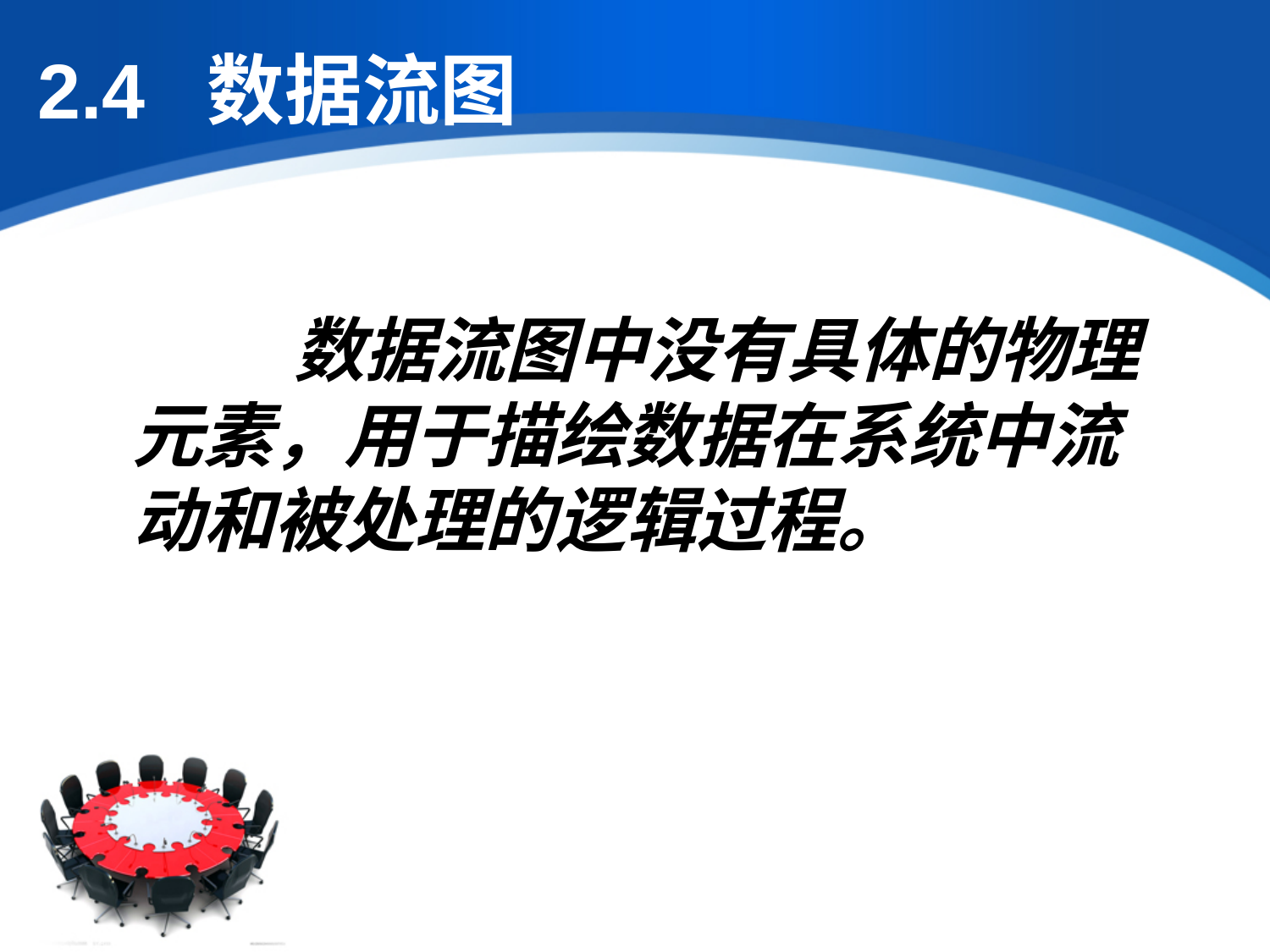

2.4  数据流图
         数据流图中没有具体的物理元素，用于描绘数据在系统中流动和被处理的逻辑过程。